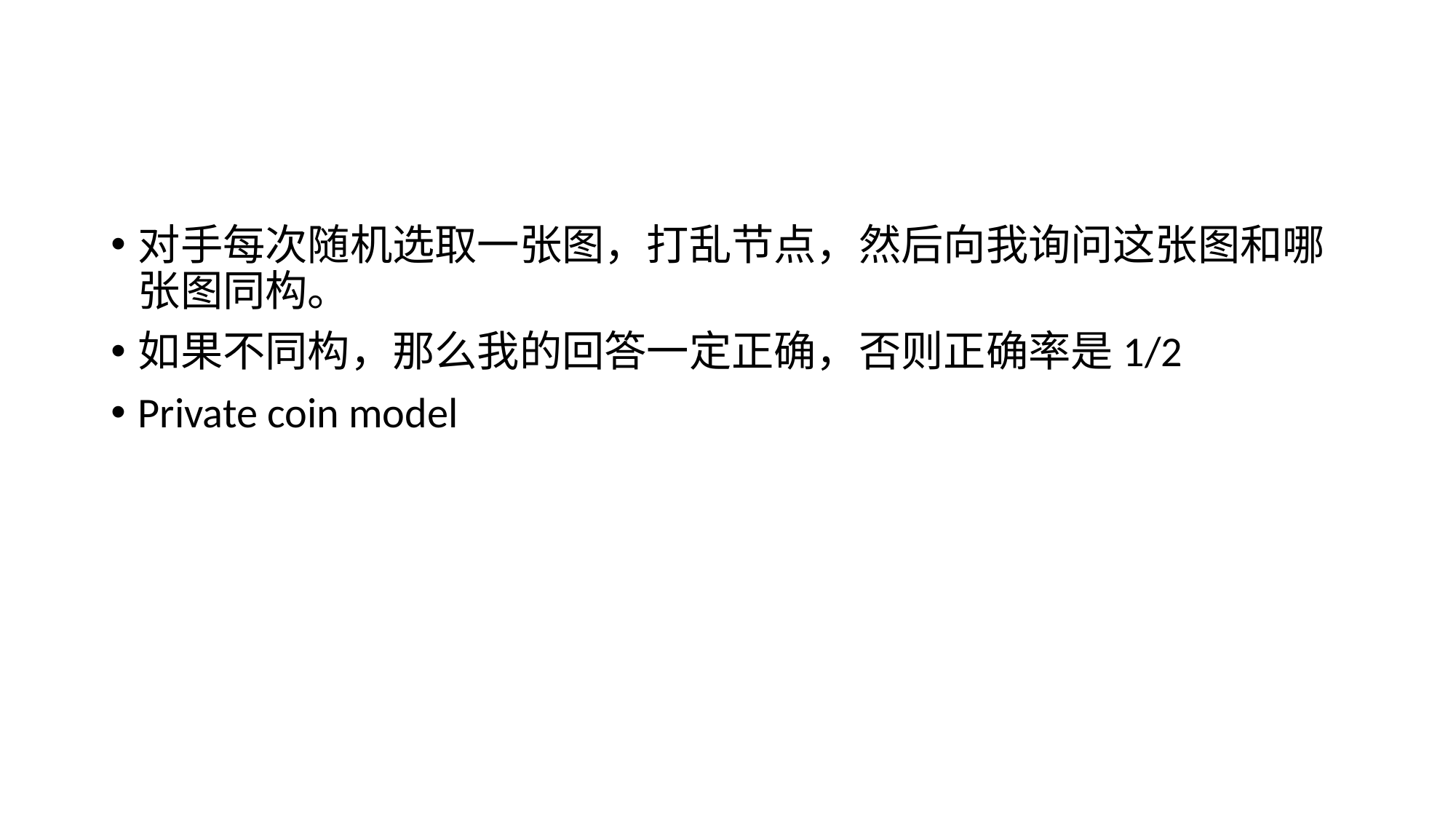

#
对手每次随机选取一张图，打乱节点，然后向我询问这张图和哪张图同构。
如果不同构，那么我的回答一定正确，否则正确率是1/2
Private coin model